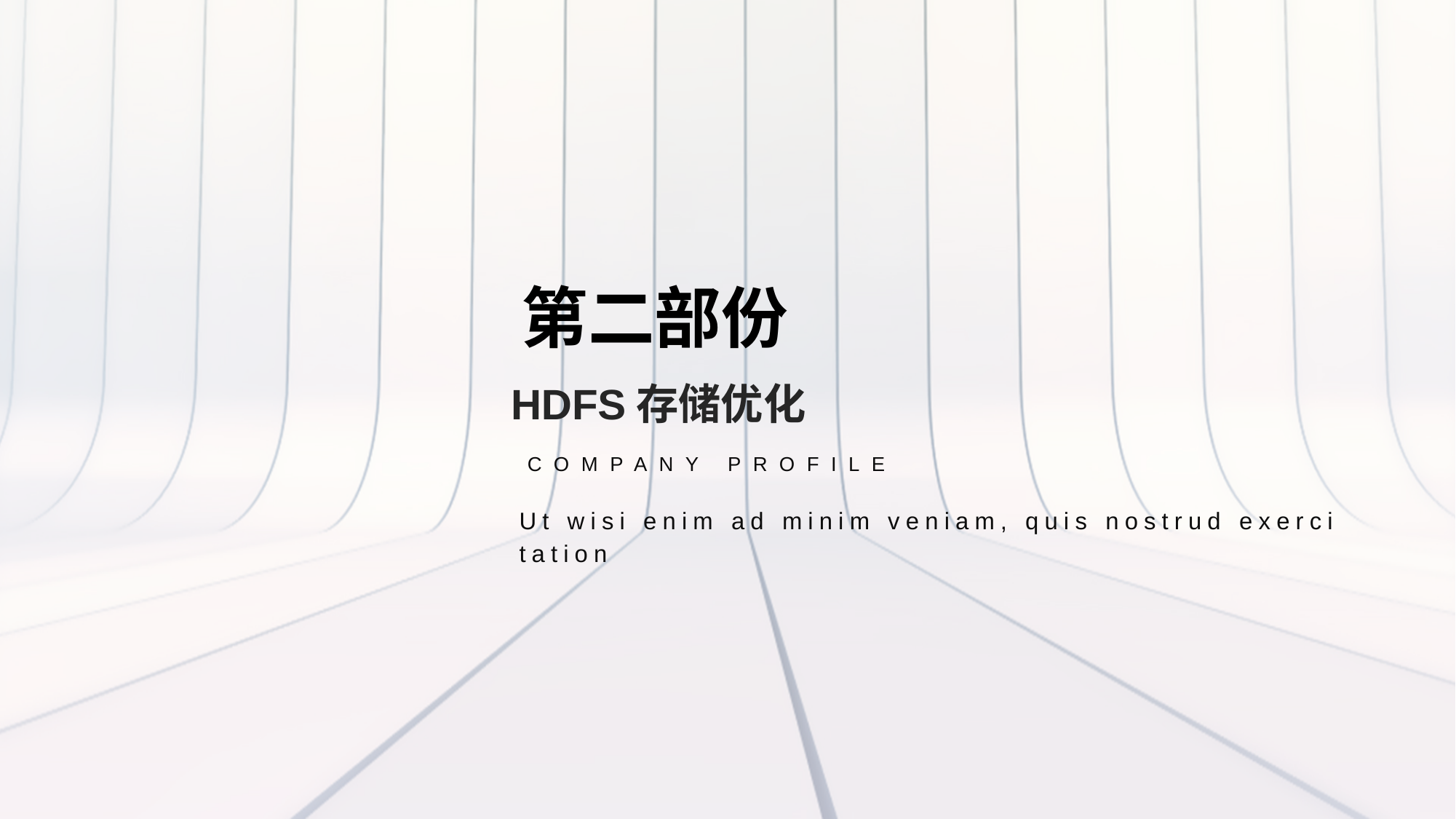

第二部份
HDFS存储优化
COMPANY PROFILE
Ut wisi enim ad minim veniam, quis nostrud exerci tation